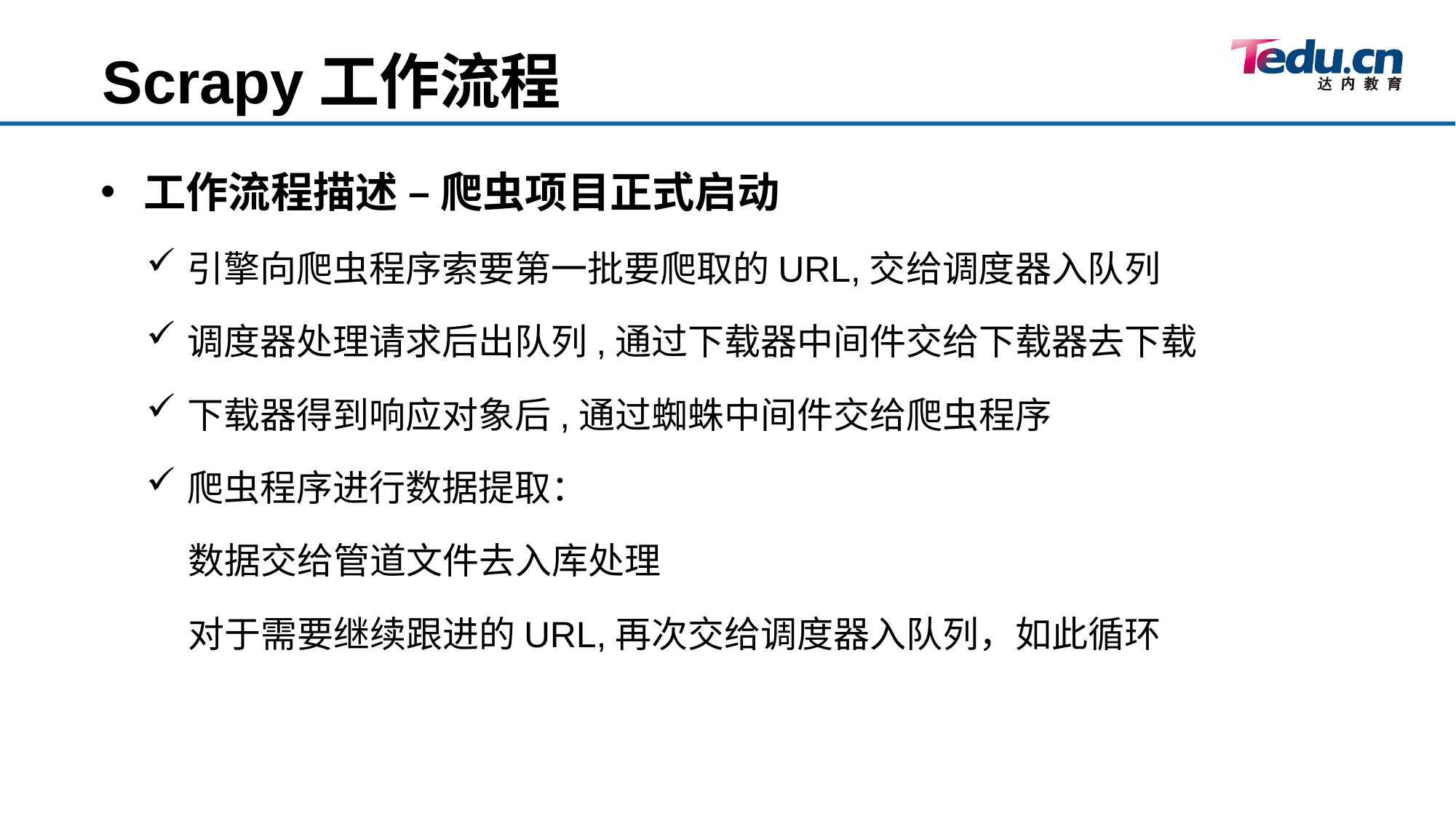

Scrapy工作流程
工作流程描述 – 爬虫项目正式启动
引擎向爬虫程序索要第一批要爬取的URL,交给调度器入队列
调度器处理请求后出队列,通过下载器中间件交给下载器去下载
下载器得到响应对象后,通过蜘蛛中间件交给爬虫程序
爬虫程序进行数据提取：
    数据交给管道文件去入库处理
    对于需要继续跟进的URL,再次交给调度器入队列，如此循环